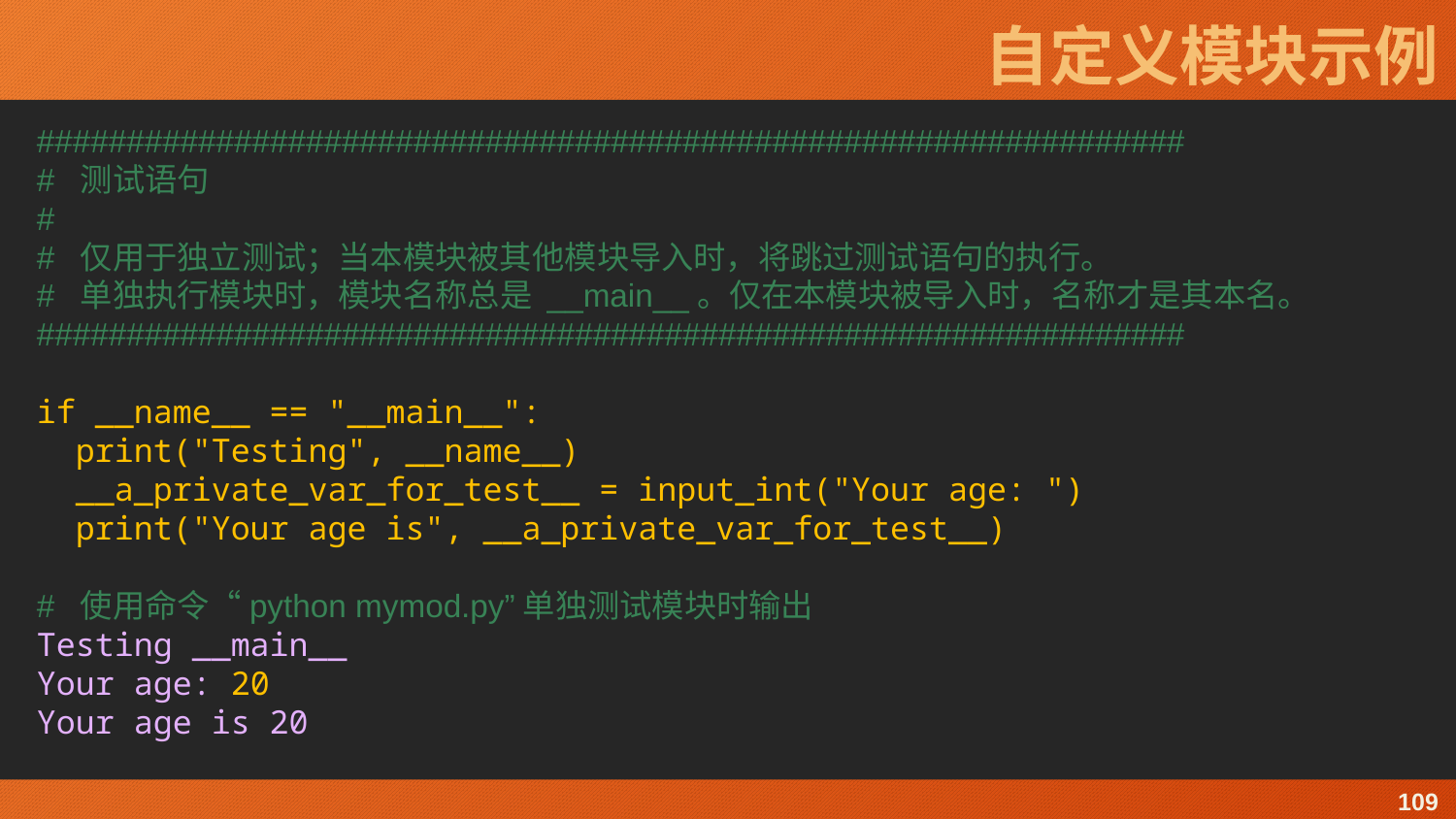

# 自定义模块示例
################################################################
#  测试语句
#
#  仅用于独立测试；当本模块被其他模块导入时，将跳过测试语句的执行。
#  单独执行模块时，模块名称总是 __main__。仅在本模块被导入时，名称才是其本名。
################################################################

if __name__ == "__main__":
  print("Testing", __name__)
  __a_private_var_for_test__ = input_int("Your age: ")
  print("Your age is", __a_private_var_for_test__)

#  使用命令“python mymod.py”单独测试模块时输出
Testing __main__
Your age: 20
Your age is 20

109